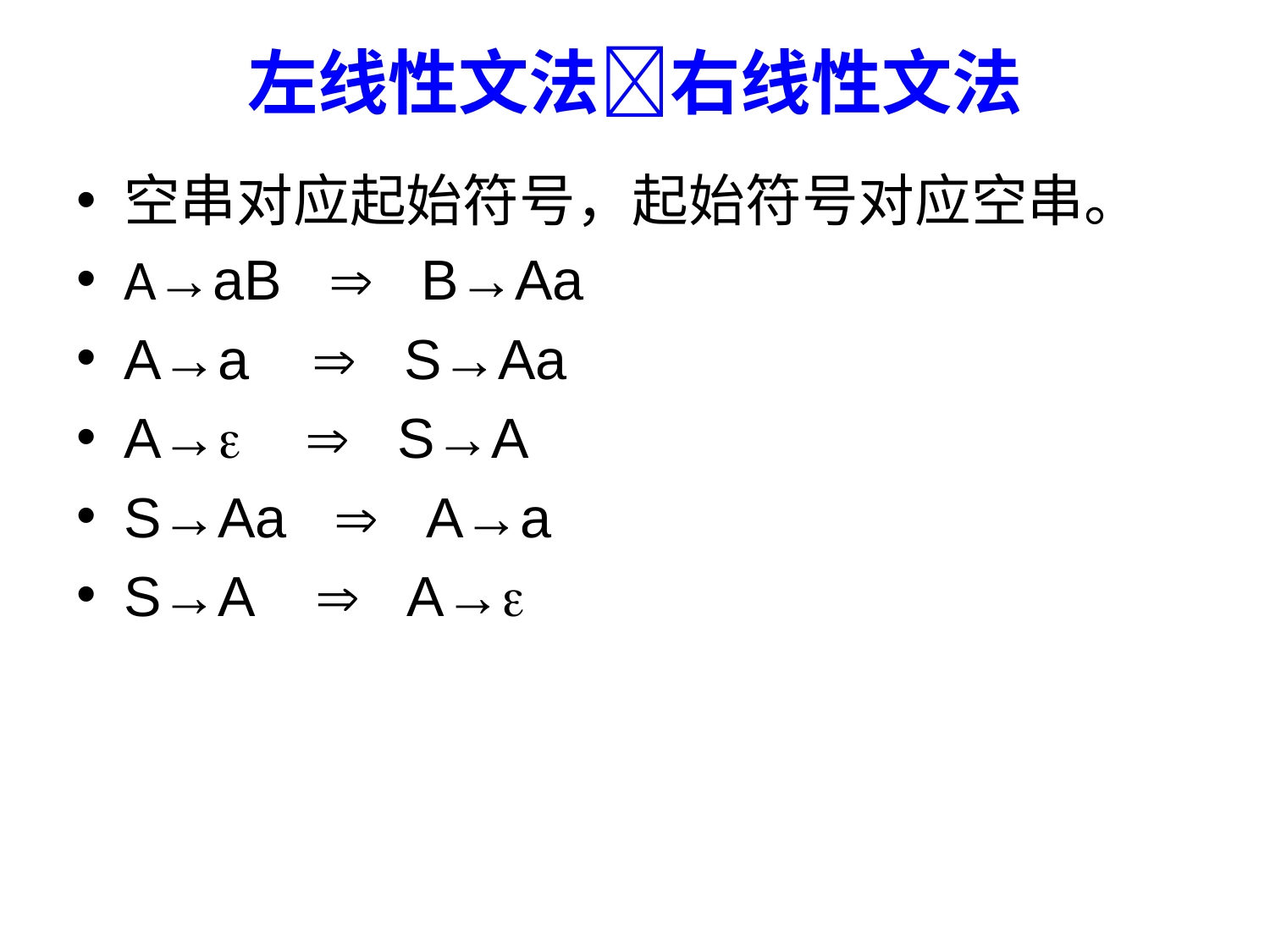

# 左线性文法↔右线性文法
空串对应起始符号，起始符号对应空串。
A→aB   ⇒   B→Aa
A→a    ⇒   S→Aa
A→ε    ⇒   S→A
S→Aa   ⇒   A→a
S→A    ⇒   A→ε